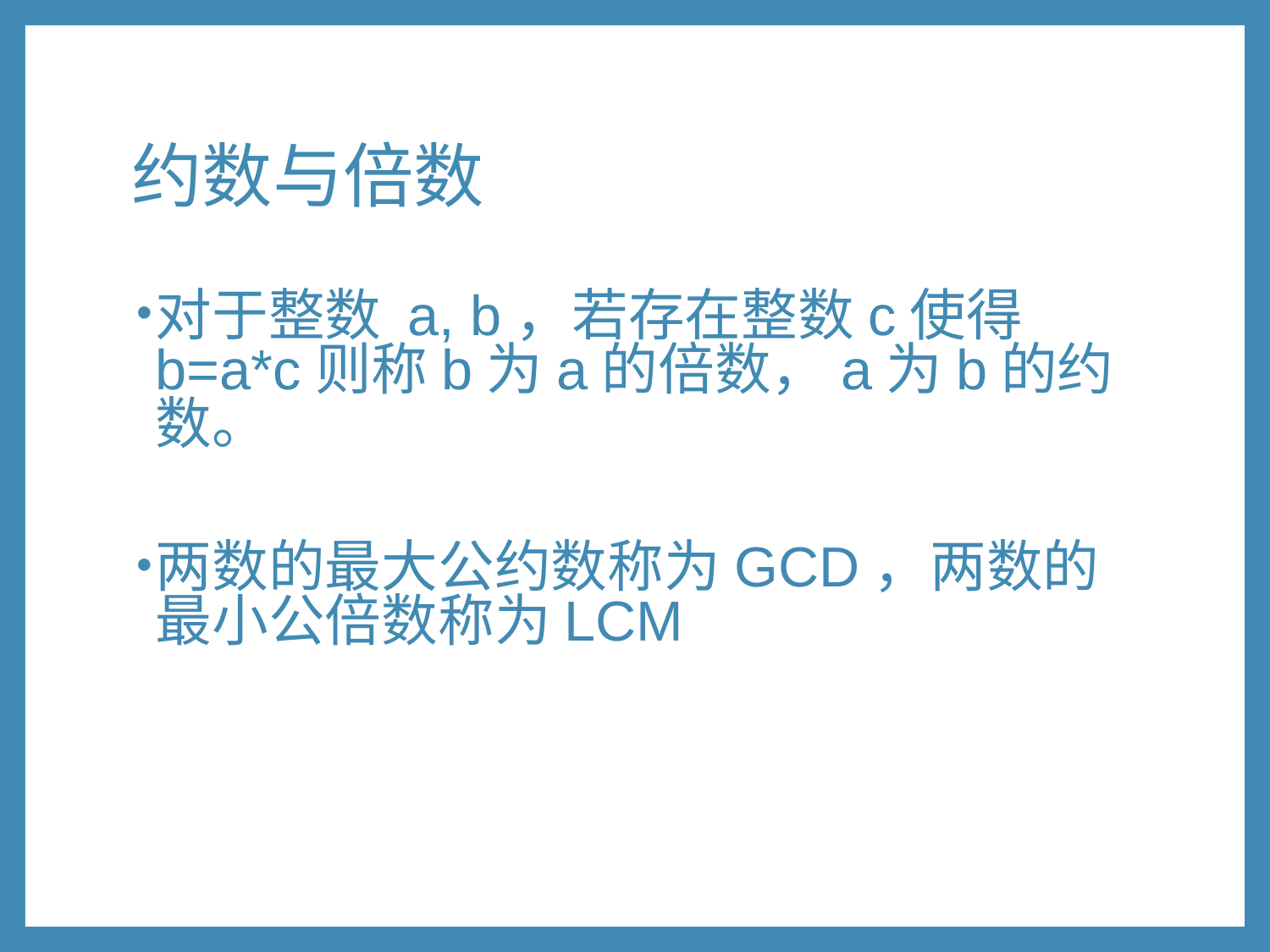

# 约数与倍数
对于整数 a, b，若存在整数c使得b=a*c则称b为a的倍数，a为b的约数。

两数的最大公约数称为GCD，两数的最小公倍数称为LCM